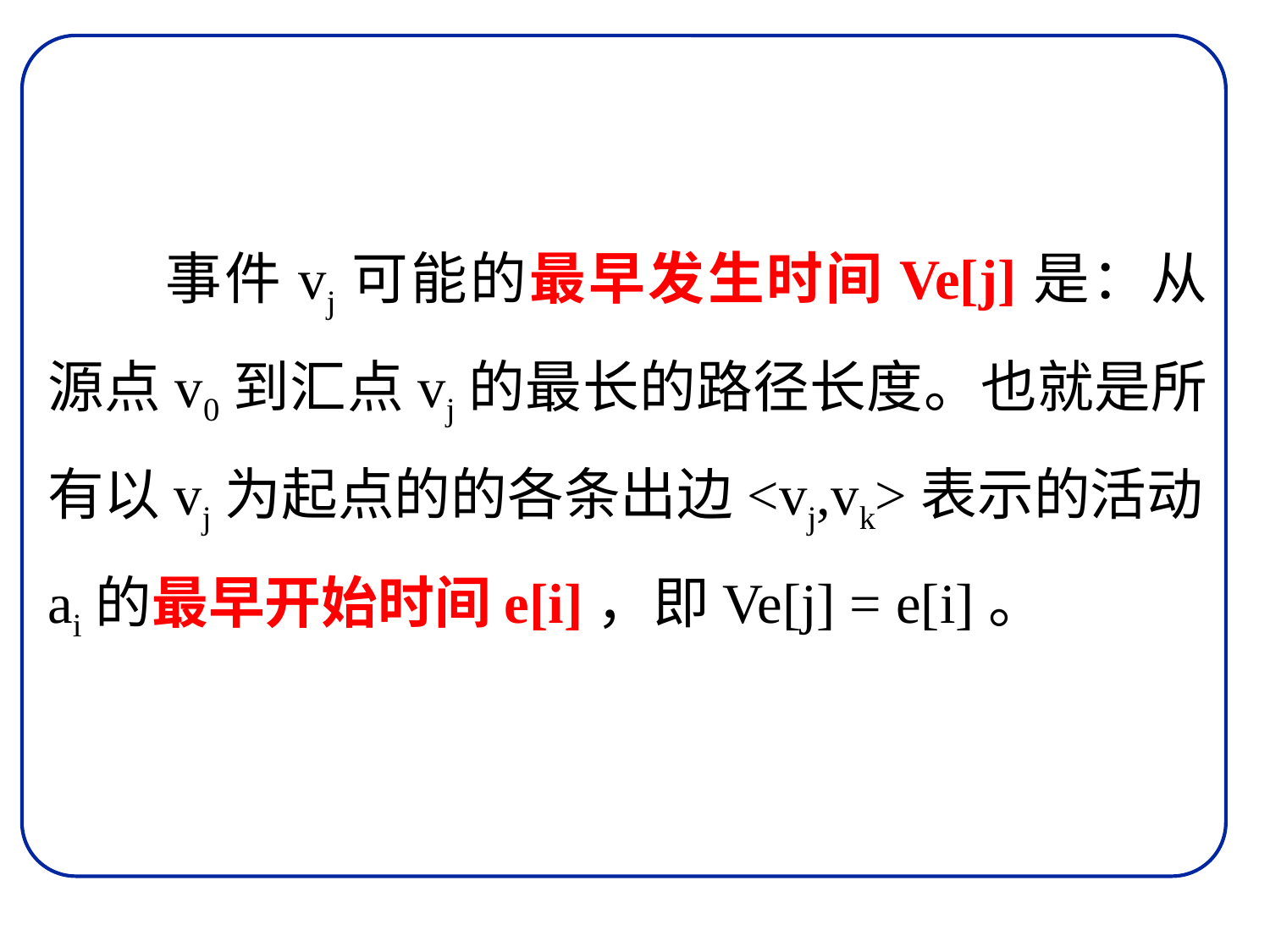

事件vj可能的最早发生时间Ve[j]是：从源点v0到汇点vj的最长的路径长度。也就是所有以vj为起点的的各条出边<vj,vk>表示的活动ai的最早开始时间e[i]，即Ve[j] = e[i]。